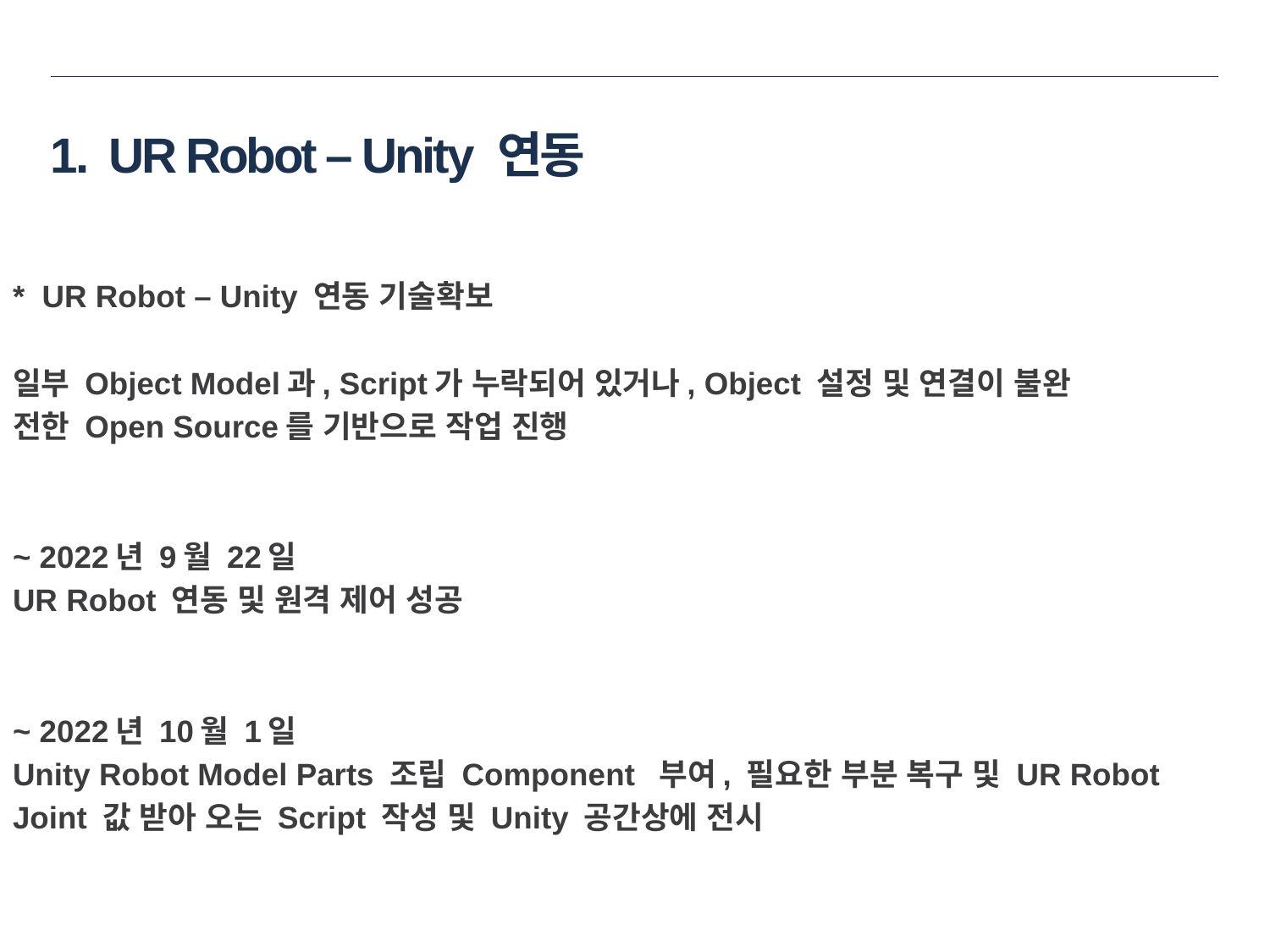

1.  UR Robot – Unity 연동

*  UR Robot – Unity 연동 기술확보

일부 Object Model과, Script가 누락되어 있거나, Object 설정 및 연결이 불완
전한 Open Source를 기반으로 작업 진행

~ 2022년 9월 22일
UR Robot 연동 및 원격 제어 성공

~ 2022년 10월 1일
Unity Robot Model Parts 조립 Component  부여, 필요한 부분 복구 및 UR Robot
Joint 값 받아 오는 Script 작성 및 Unity 공간상에 전시